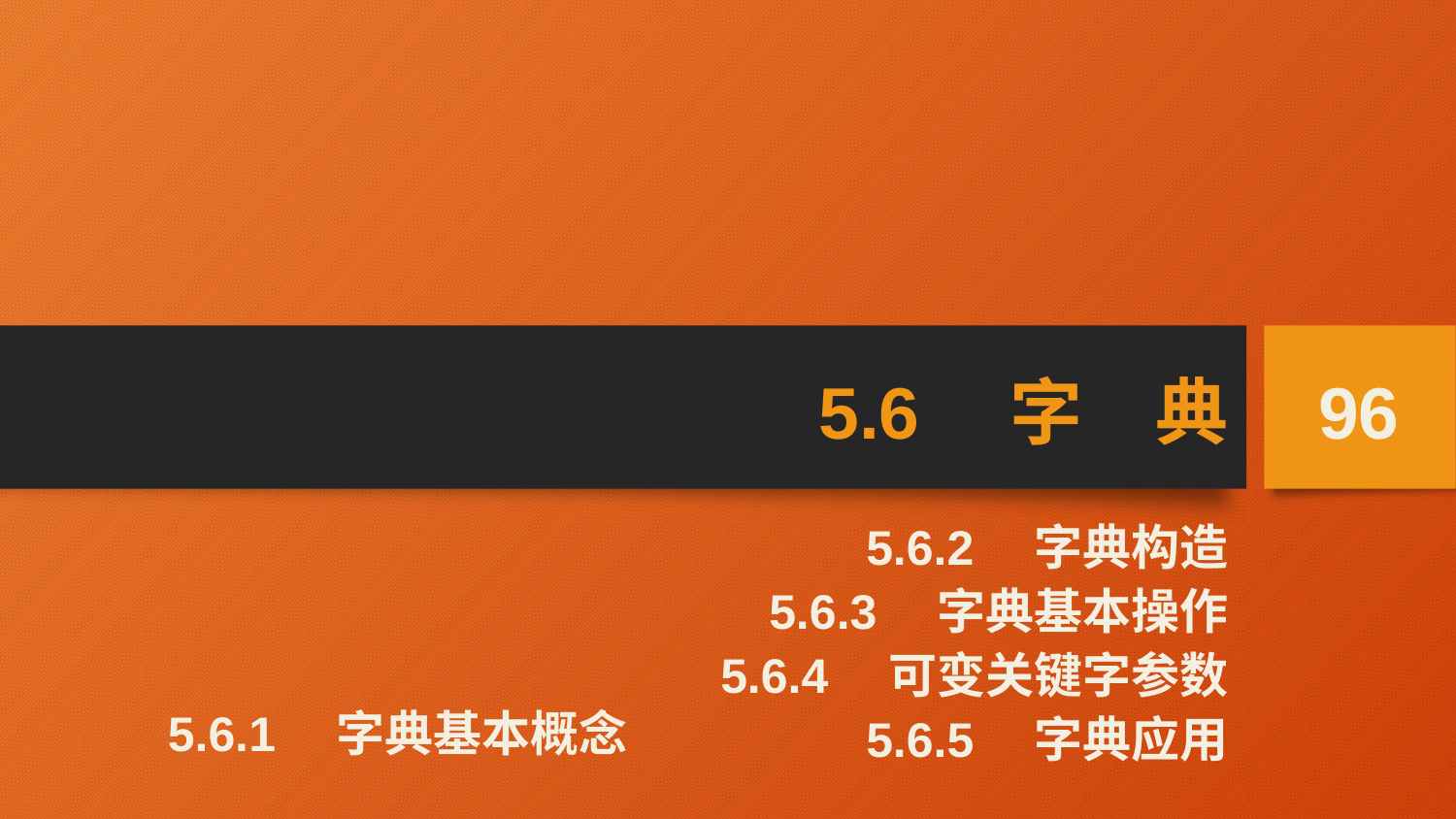

# 5.6　字　典
96

5.6.1　字典基本概念
5.6.2　字典构造
5.6.3　字典基本操作
5.6.4　可变关键字参数
5.6.5　字典应用